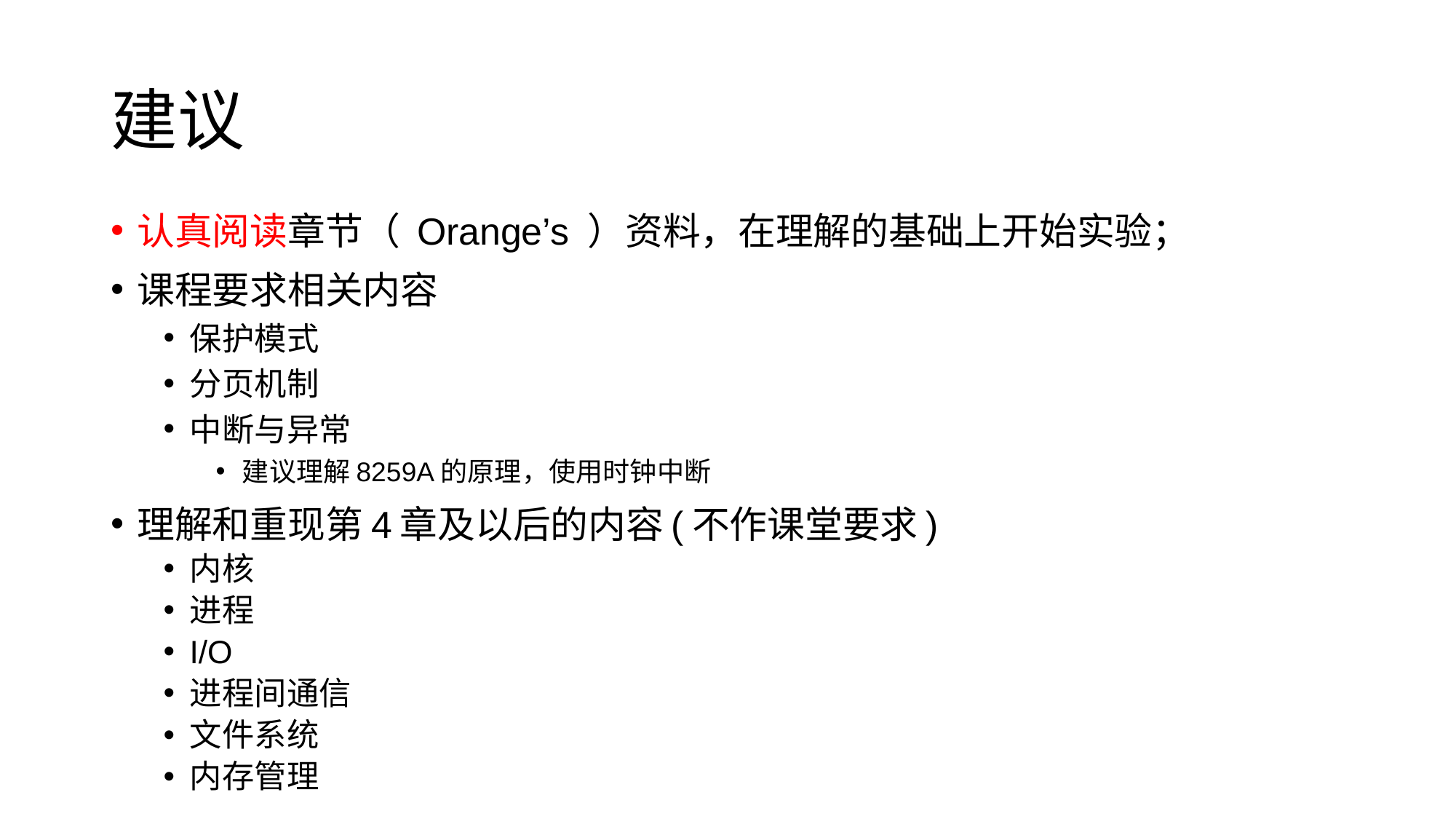

# 建议
认真阅读章节（ Orange’s ）资料，在理解的基础上开始实验；
课程要求相关内容
保护模式
分页机制
中断与异常
建议理解8259A的原理，使用时钟中断
理解和重现第4章及以后的内容(不作课堂要求)
内核
进程
I/O
进程间通信
文件系统
内存管理